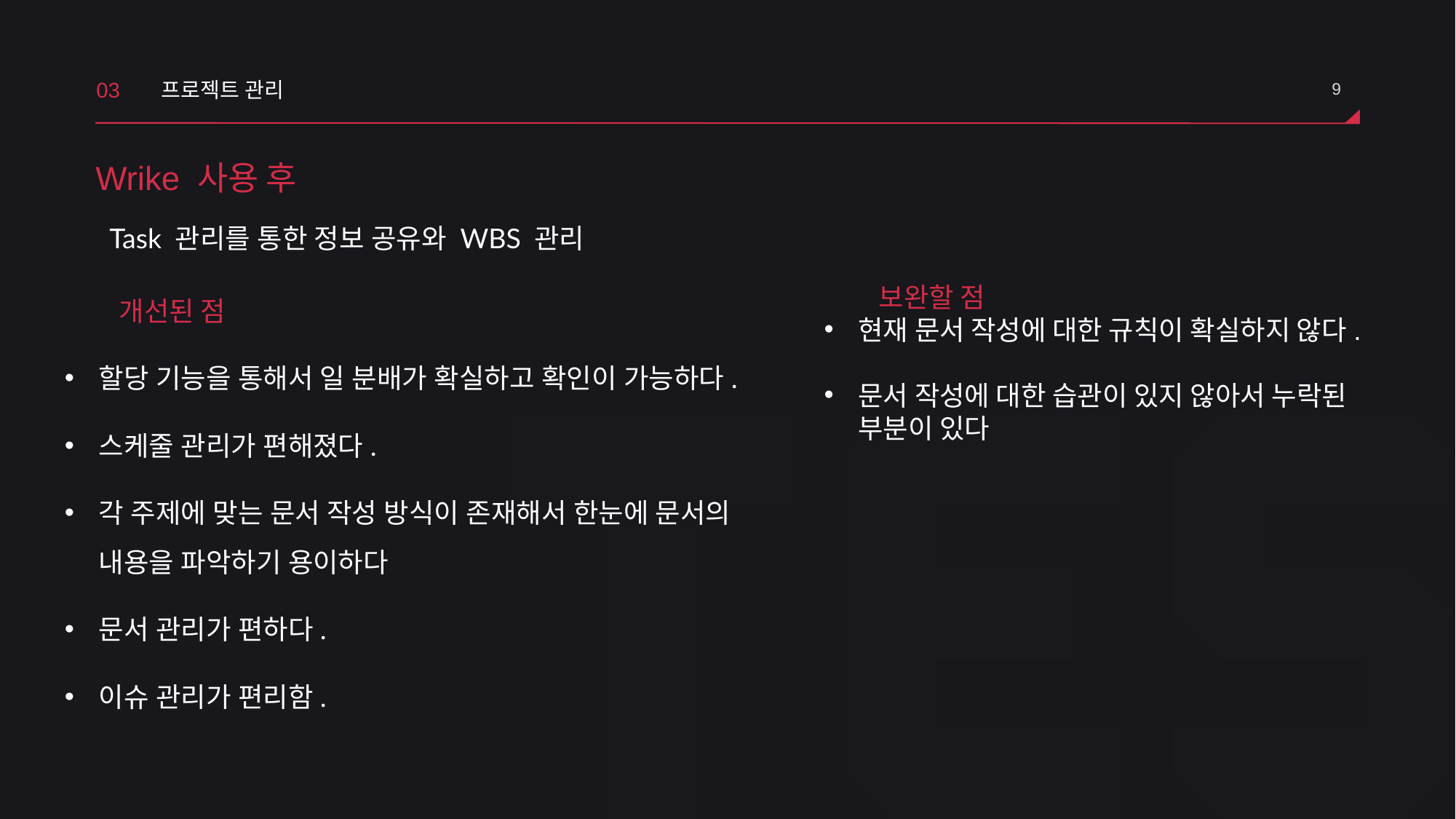

03
프로젝트 관리
9
Wrike 사용 후
  Task 관리를 통한 정보 공유와 WBS 관리
보완할 점
현재 문서 작성에 대한 규칙이 확실하지 않다.

문서 작성에 대한 습관이 있지 않아서 누락된 부분이 있다

개선된 점
할당 기능을 통해서 일 분배가 확실하고 확인이 가능하다.
스케줄 관리가 편해졌다.
각 주제에 맞는 문서 작성 방식이 존재해서 한눈에 문서의 내용을 파악하기 용이하다
문서 관리가 편하다.
이슈 관리가 편리함.